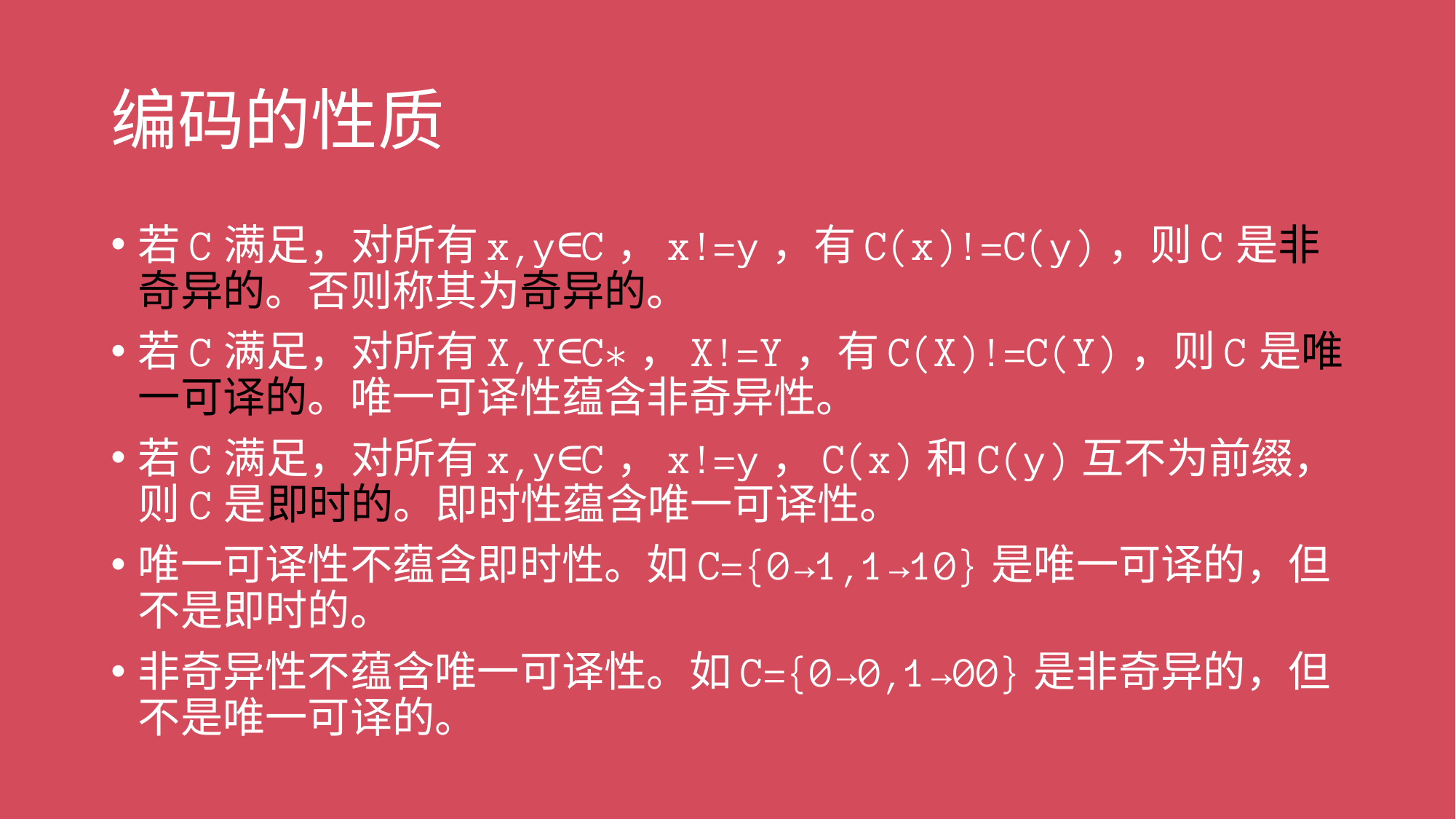

# 编码的性质
若C满足，对所有x,y∈C，x!=y，有C(x)!=C(y)，则C是非奇异的。否则称其为奇异的。
若C满足，对所有X,Y∈C*，X!=Y，有C(X)!=C(Y)，则C是唯一可译的。唯一可译性蕴含非奇异性。
若C满足，对所有x,y∈C，x!=y，C(x)和C(y)互不为前缀，则C是即时的。即时性蕴含唯一可译性。
唯一可译性不蕴含即时性。如C={0→1,1→10}是唯一可译的，但不是即时的。
非奇异性不蕴含唯一可译性。如C={0→0,1→00}是非奇异的，但不是唯一可译的。